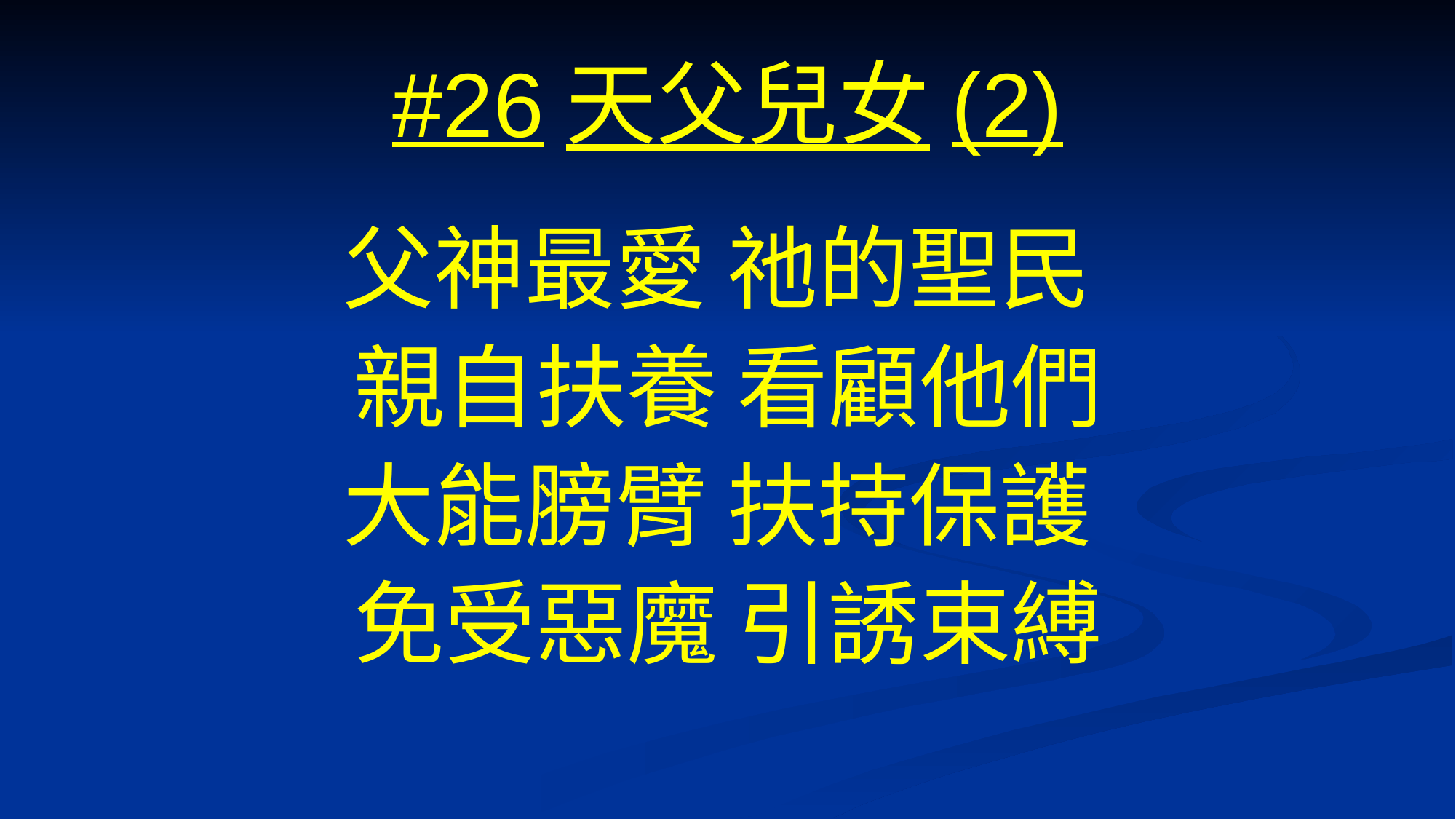

# #26天父兒女(2)
父神最愛 祂的聖民
親自扶養 看顧他們
大能膀臂 扶持保護
免受惡魔 引誘束縛